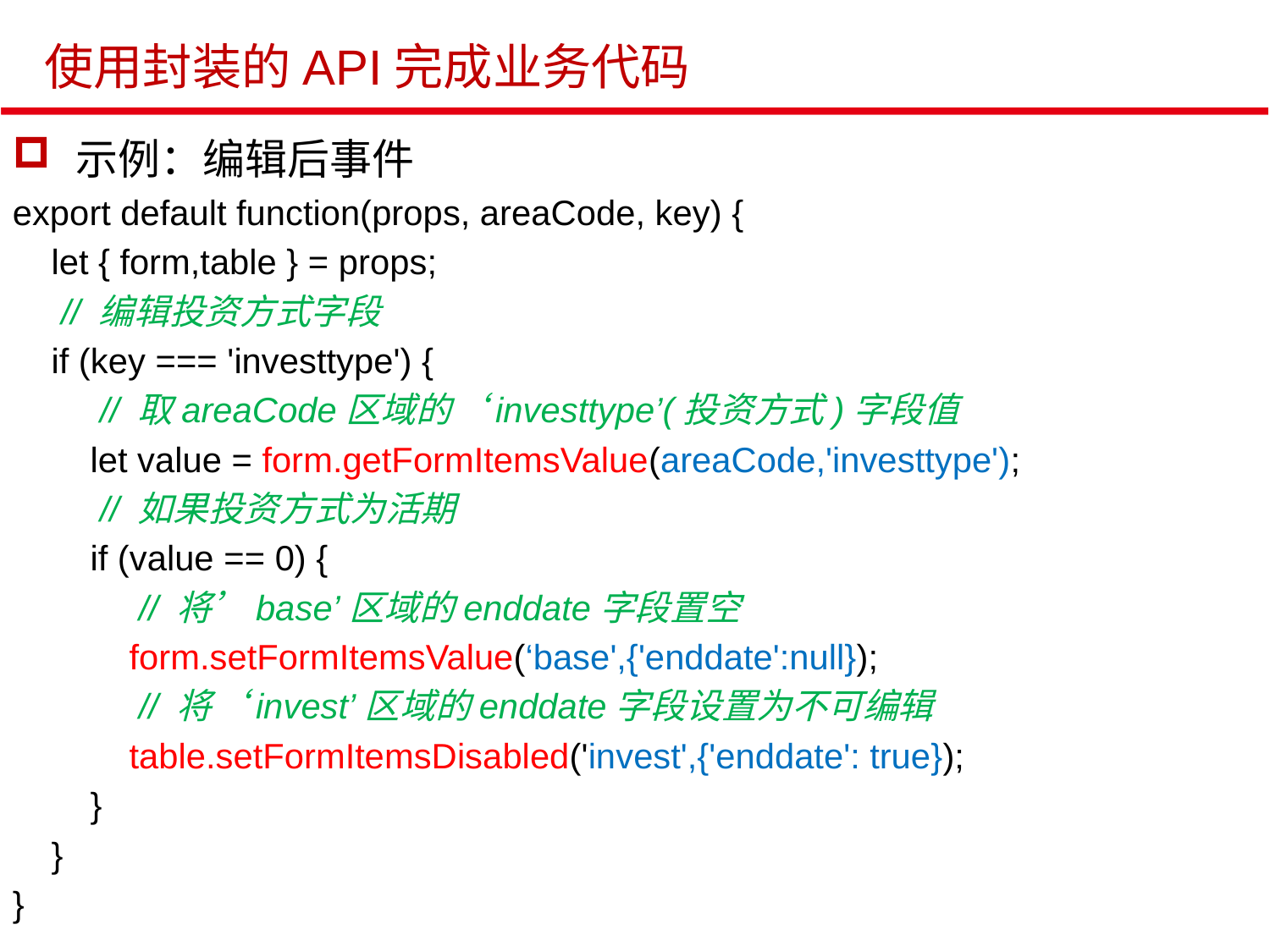

# 使用封装的API完成业务代码
示例：编辑后事件
export default function(props, areaCode, key) {
    let { form,table } = props;
     // 编辑投资方式字段
    if (key === 'investtype') {
         // 取areaCode区域的‘investtype’(投资方式)字段值
        let value = form.getFormItemsValue(areaCode,'investtype');
         // 如果投资方式为活期
        if (value == 0) {
             // 将’base’区域的enddate字段置空
            form.setFormItemsValue(‘base',{'enddate':null});
             // 将‘invest’区域的enddate字段设置为不可编辑
            table.setFormItemsDisabled('invest',{'enddate': true});
        }
    }
}